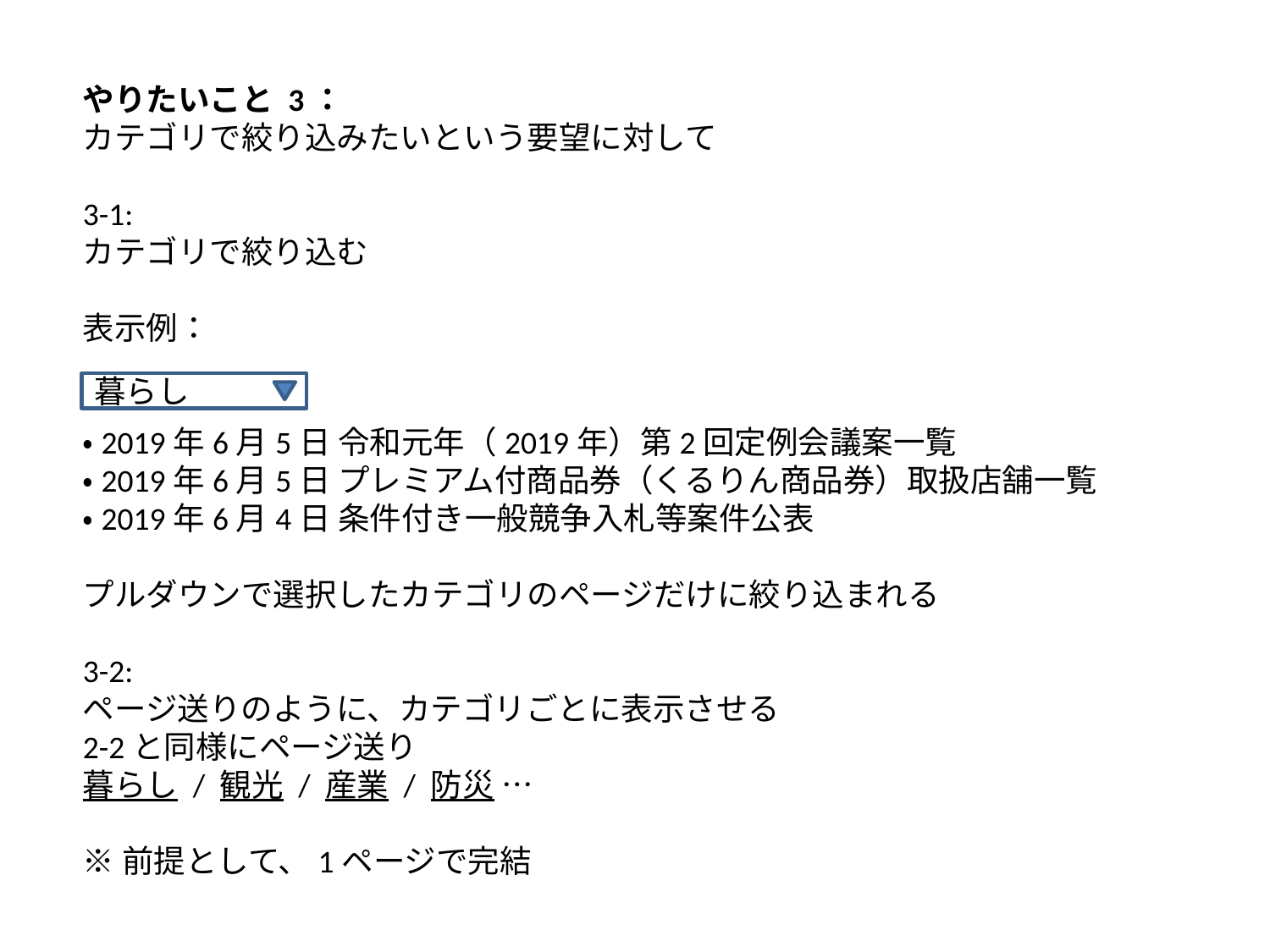

やりたいこと 3：
カテゴリで絞り込みたいという要望に対して

3-1:
カテゴリで絞り込む

表示例：

・2019年6月5日 令和元年（2019年）第2回定例会議案一覧
・2019年6月5日 プレミアム付商品券（くるりん商品券）取扱店舗一覧
・2019年6月4日 条件付き一般競争入札等案件公表

プルダウンで選択したカテゴリのページだけに絞り込まれる

3-2:
ページ送りのように、カテゴリごとに表示させる
2-2と同様にページ送り
暮らし / 観光 / 産業 / 防災 …

※前提として、1ページで完結
暮らし